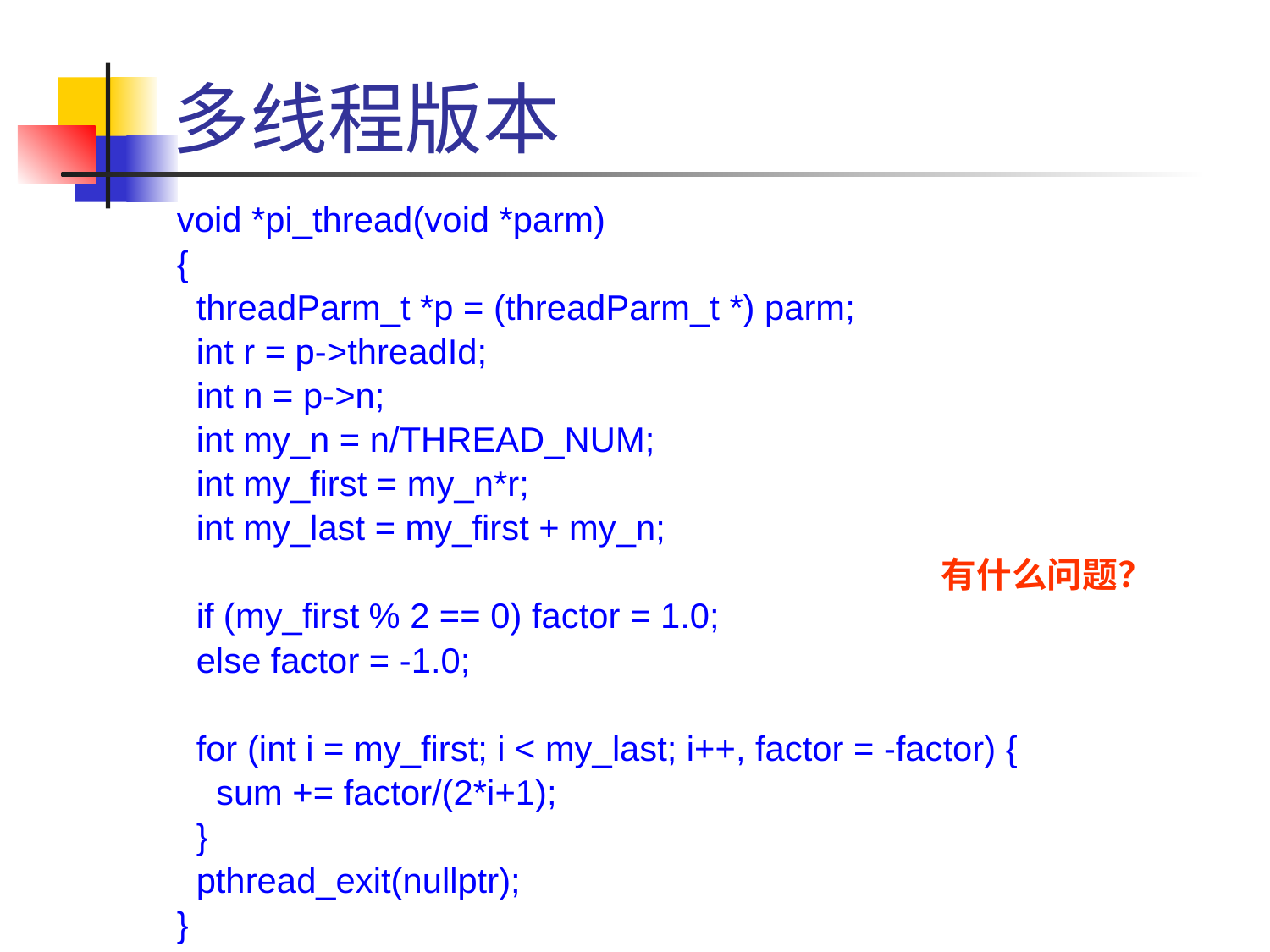

# 多线程版本
void *pi_thread(void *parm)
{
  threadParm_t *p = (threadParm_t *) parm;
  int r = p->threadId;
  int n = p->n;
  int my_n = n/THREAD_NUM;
  int my_first = my_n*r;
  int my_last = my_first + my_n;

  if (my_first % 2 == 0) factor = 1.0;
  else factor = -1.0;

  for (int i = my_first; i < my_last; i++, factor = -factor) {
    sum += factor/(2*i+1);
  }
  pthread_exit(nullptr);
}

有什么问题？